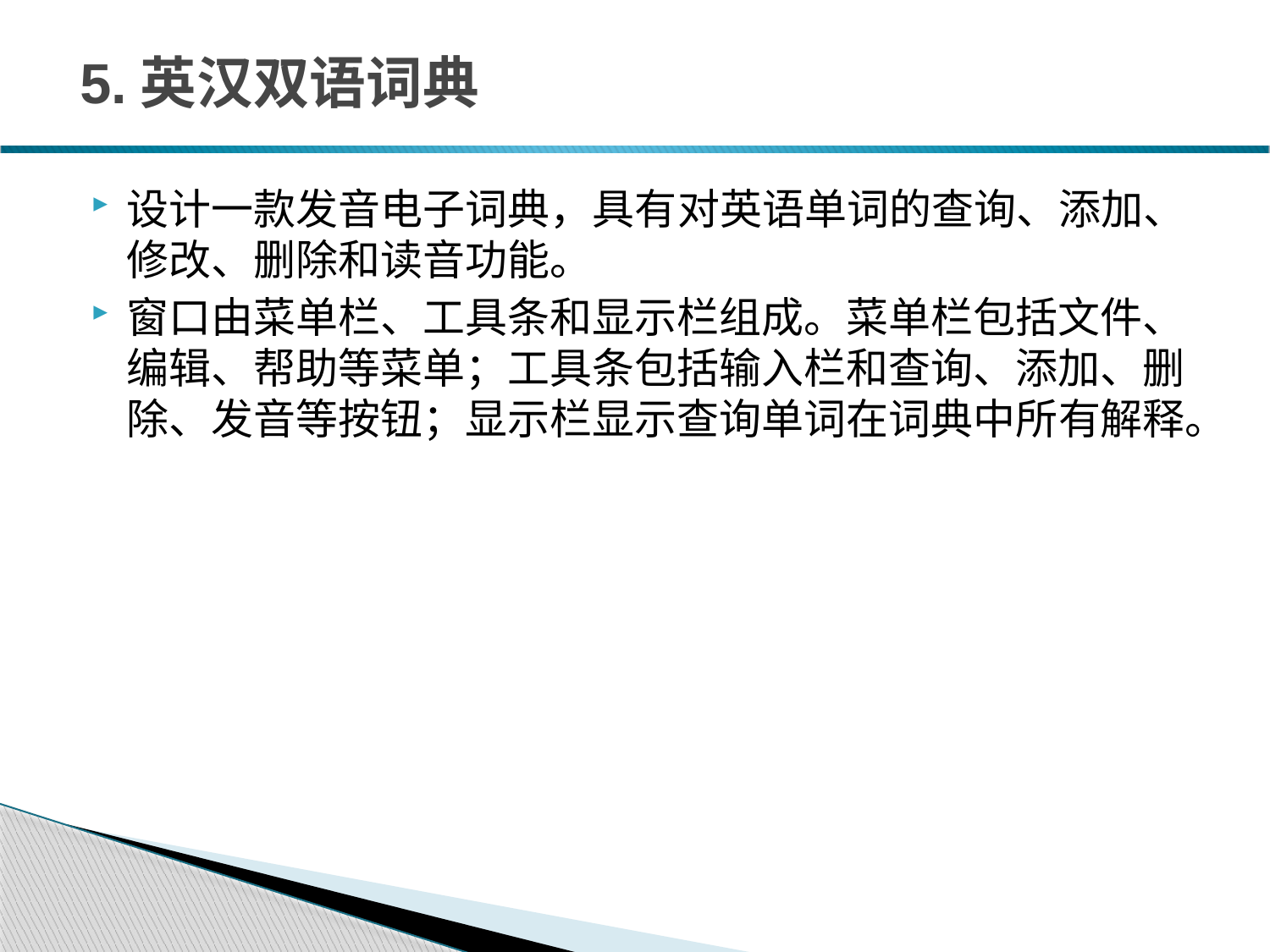

# 5.英汉双语词典
设计一款发音电子词典，具有对英语单词的查询、添加、修改、删除和读音功能。
窗口由菜单栏、工具条和显示栏组成。菜单栏包括文件、编辑、帮助等菜单；工具条包括输入栏和查询、添加、删除、发音等按钮；显示栏显示查询单词在词典中所有解释。